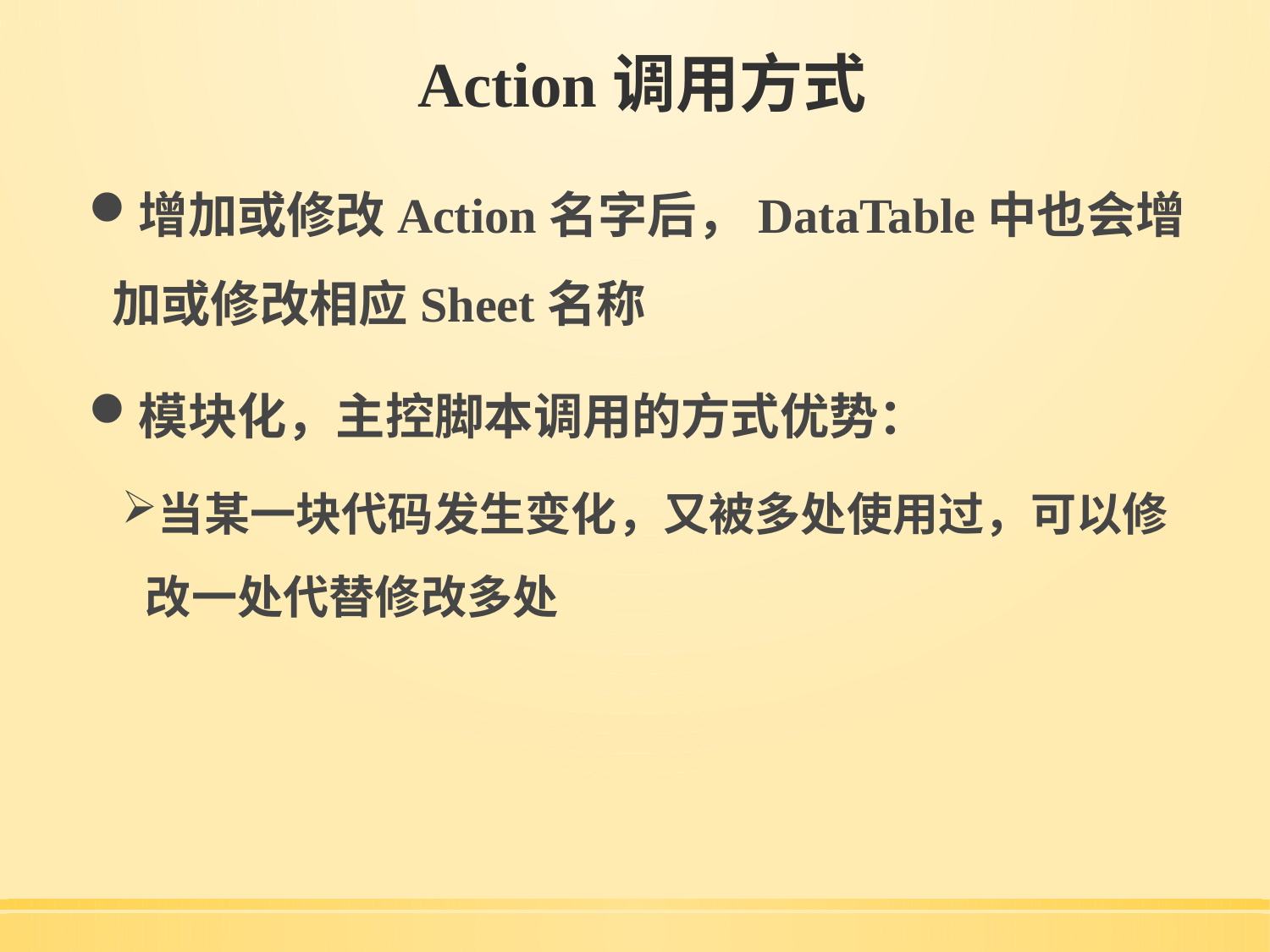

# Action调用方式
增加或修改Action名字后，DataTable中也会增加或修改相应Sheet名称
模块化，主控脚本调用的方式优势：
当某一块代码发生变化，又被多处使用过，可以修改一处代替修改多处